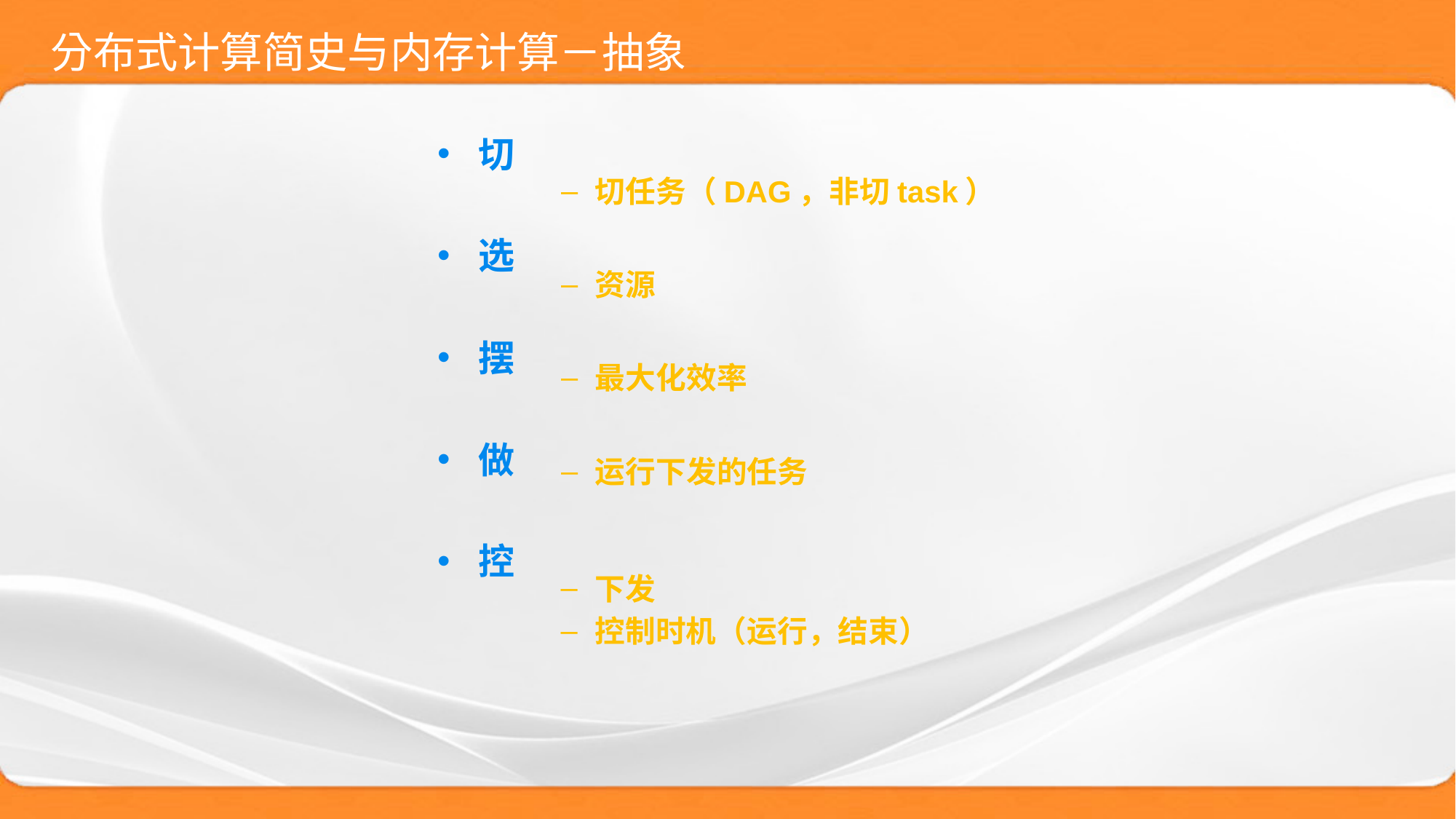

# 分布式计算简史与内存计算－抽象

切任务（DAG，非切task）

资源

最大化效率

运行下发的任务
切

选

摆

做

控

下发
控制时机（运行，结束）